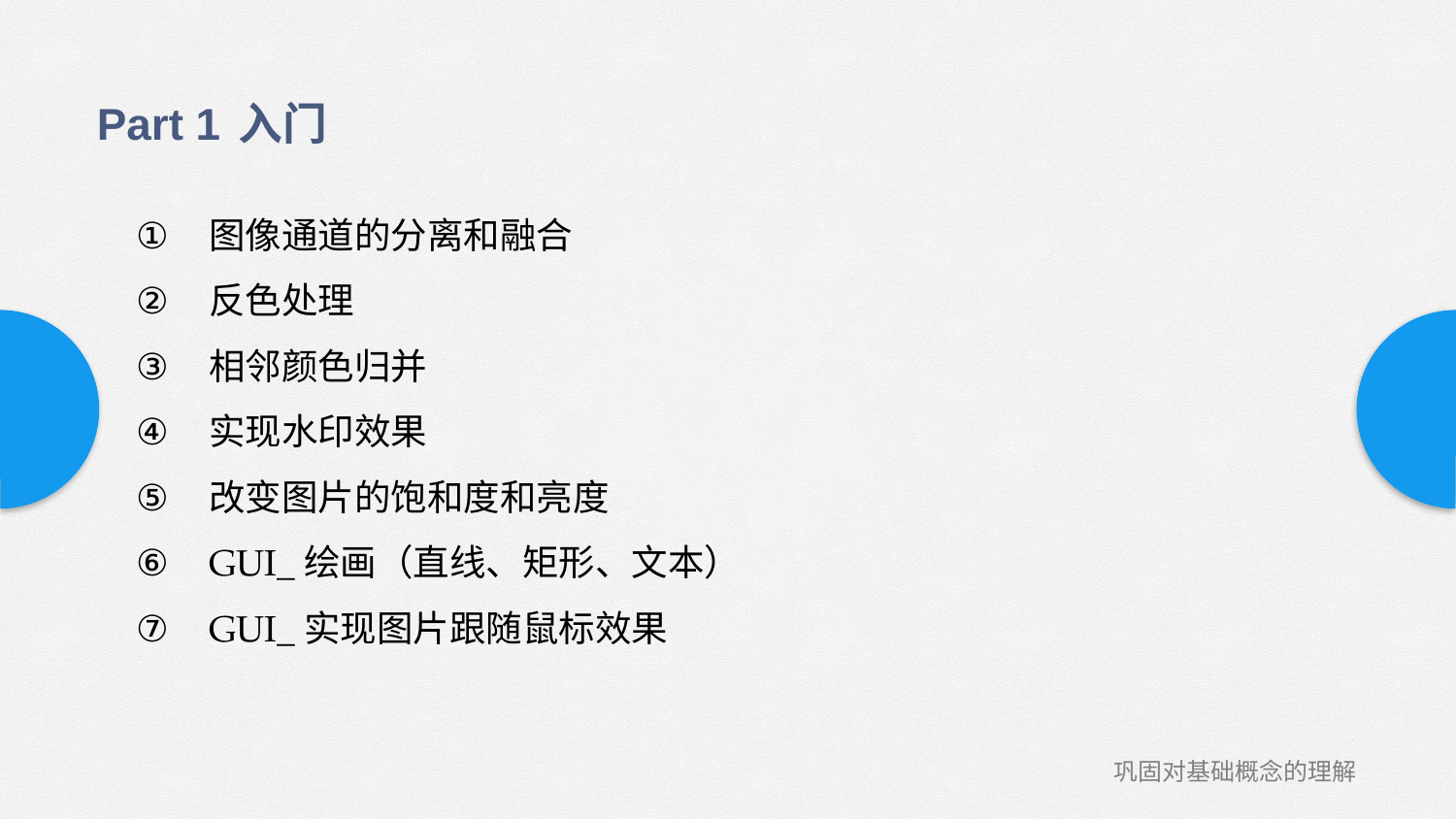

Part 1 入门
图像通道的分离和融合
反色处理
相邻颜色归并
实现水印效果
改变图片的饱和度和亮度
GUI_绘画（直线、矩形、文本）
GUI_实现图片跟随鼠标效果

巩固对基础概念的理解